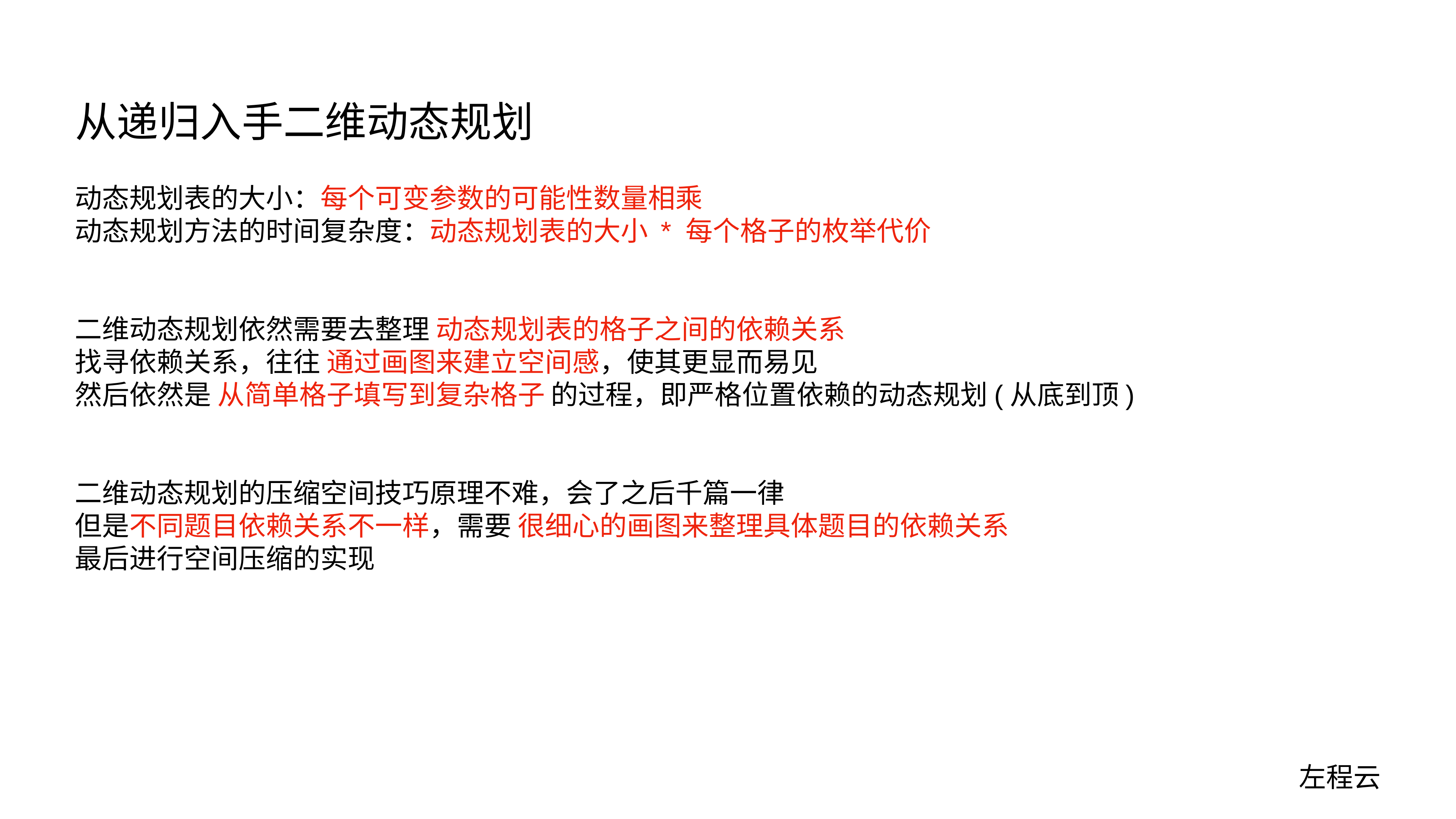

# 从递归入手二维动态规划
动态规划表的大小：每个可变参数的可能性数量相乘
动态规划方法的时间复杂度：动态规划表的大小 * 每个格子的枚举代价

二维动态规划依然需要去整理 动态规划表的格子之间的依赖关系
找寻依赖关系，往往 通过画图来建立空间感，使其更显而易见
然后依然是 从简单格子填写到复杂格子 的过程，即严格位置依赖的动态规划(从底到顶)

二维动态规划的压缩空间技巧原理不难，会了之后千篇一律
但是不同题目依赖关系不一样，需要 很细心的画图来整理具体题目的依赖关系
最后进行空间压缩的实现
左程云